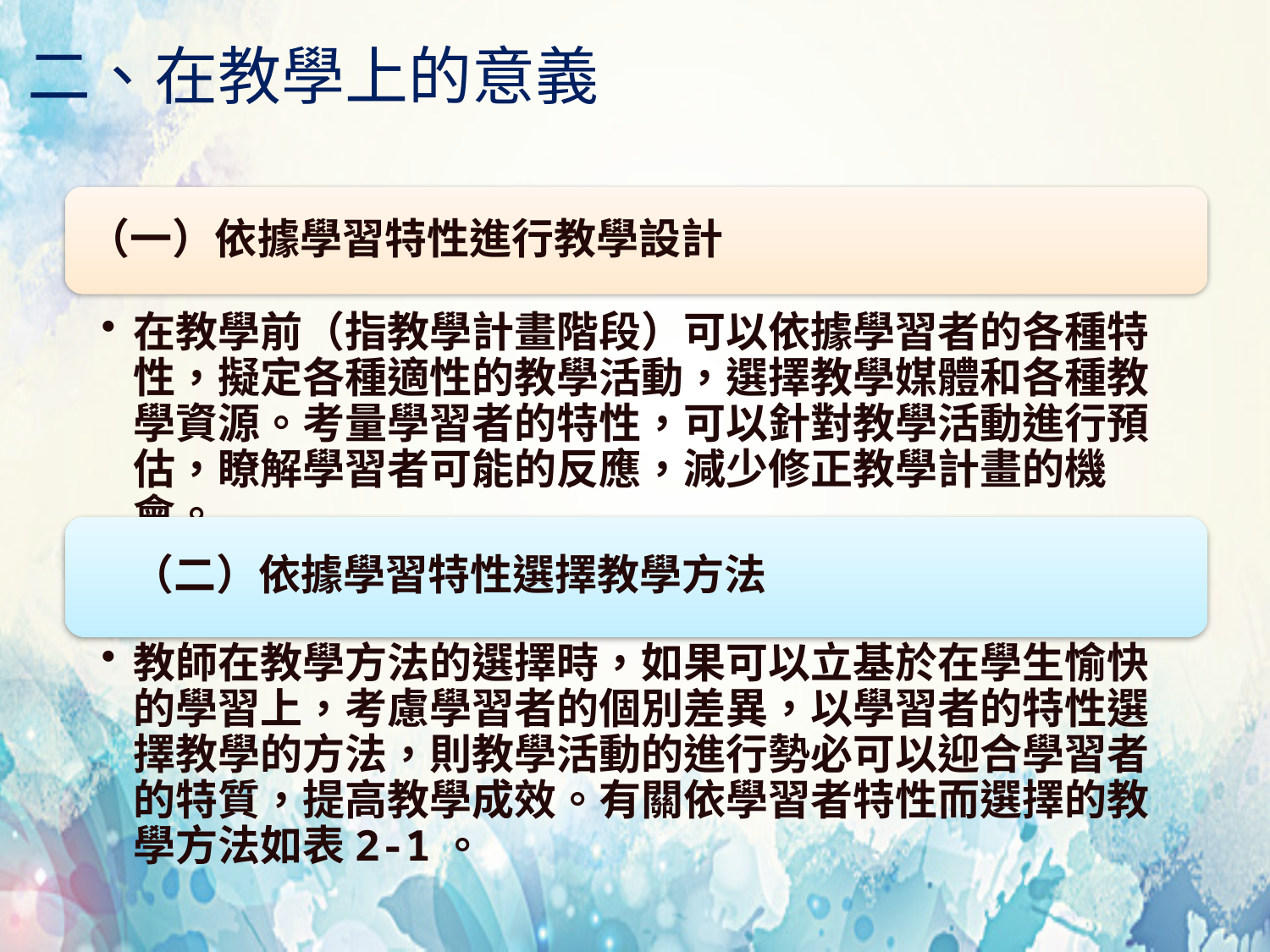

# 二、在教學上的意義
（一）依據學習特性進行教學設計
在教學前（指教學計畫階段）可以依據學習者的各種特性，擬定各種適性的教學活動，選擇教學媒體和各種教學資源。考量學習者的特性，可以針對教學活動進行預估，瞭解學習者可能的反應，減少修正教學計畫的機會。
　（二）依據學習特性選擇教學方法
教師在教學方法的選擇時，如果可以立基於在學生愉快的學習上，考慮學習者的個別差異，以學習者的特性選擇教學的方法，則教學活動的進行勢必可以迎合學習者的特質，提高教學成效。有關依學習者特性而選擇的教學方法如表2-1。